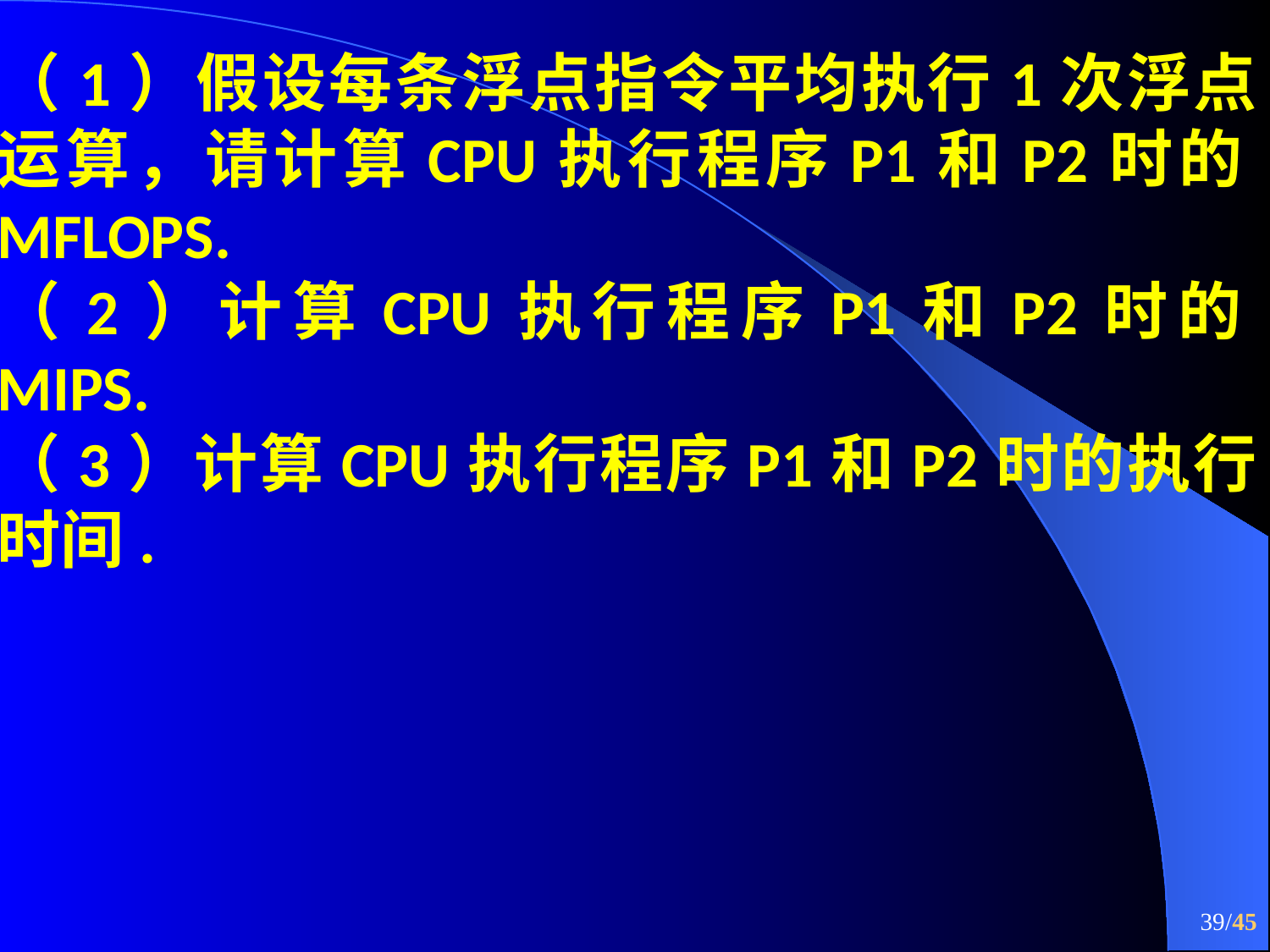

（1）假设每条浮点指令平均执行1次浮点运算，请计算CPU执行程序P1和P2时的MFLOPS.
（2）计算CPU执行程序P1和P2时的MIPS.
（3）计算CPU执行程序P1和P2时的执行时间.
39/45